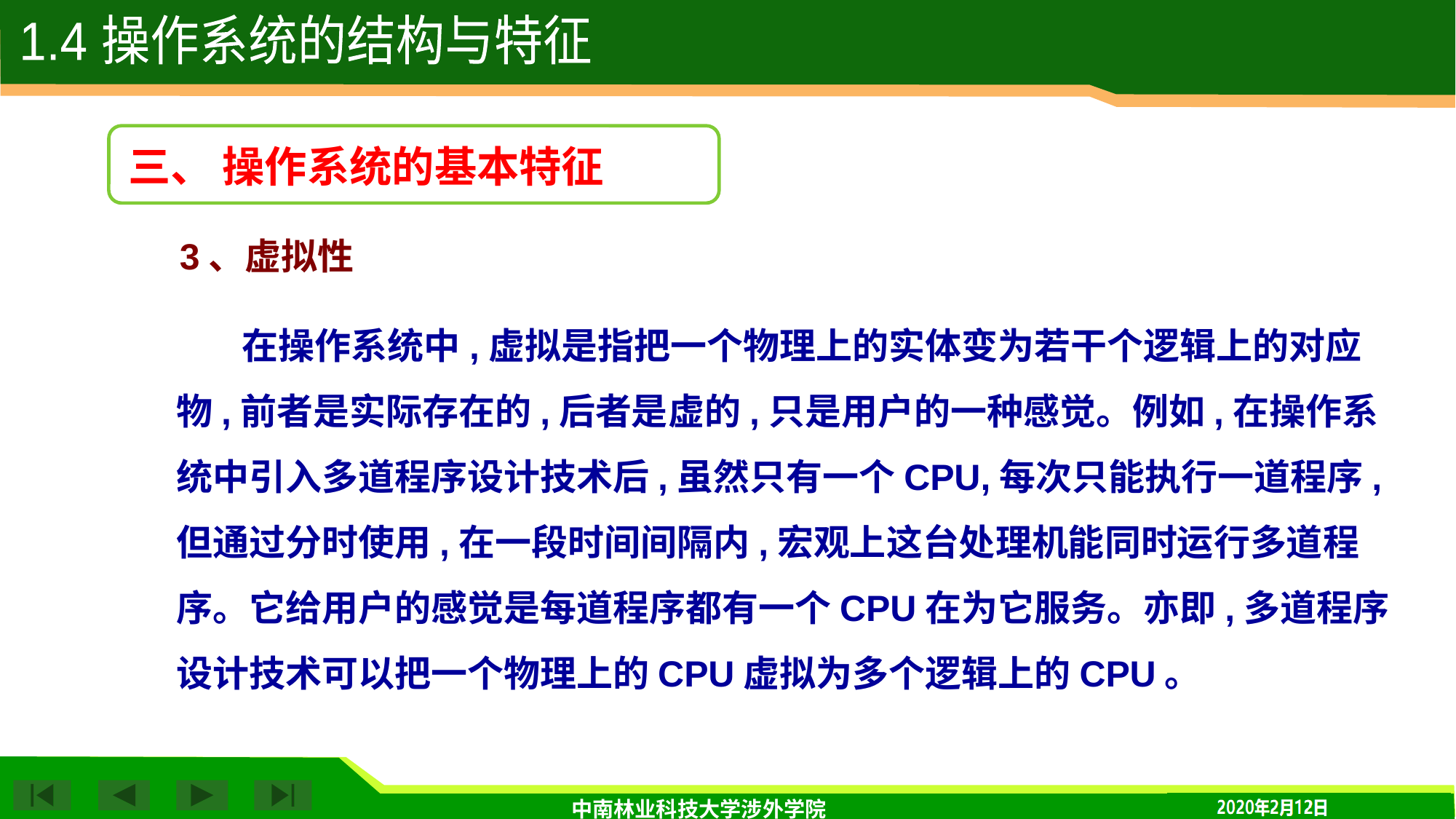

1.4 操作系统的结构与特征

三、 操作系统的基本特征
3、虚拟性
       在操作系统中,虚拟是指把一个物理上的实体变为若干个逻辑上的对应物,前者是实际存在的,后者是虚的,只是用户的一种感觉。例如,在操作系统中引入多道程序设计技术后,虽然只有一个CPU,每次只能执行一道程序,但通过分时使用,在一段时间间隔内,宏观上这台处理机能同时运行多道程序。它给用户的感觉是每道程序都有一个CPU在为它服务。亦即,多道程序设计技术可以把一个物理上的CPU虚拟为多个逻辑上的CPU。